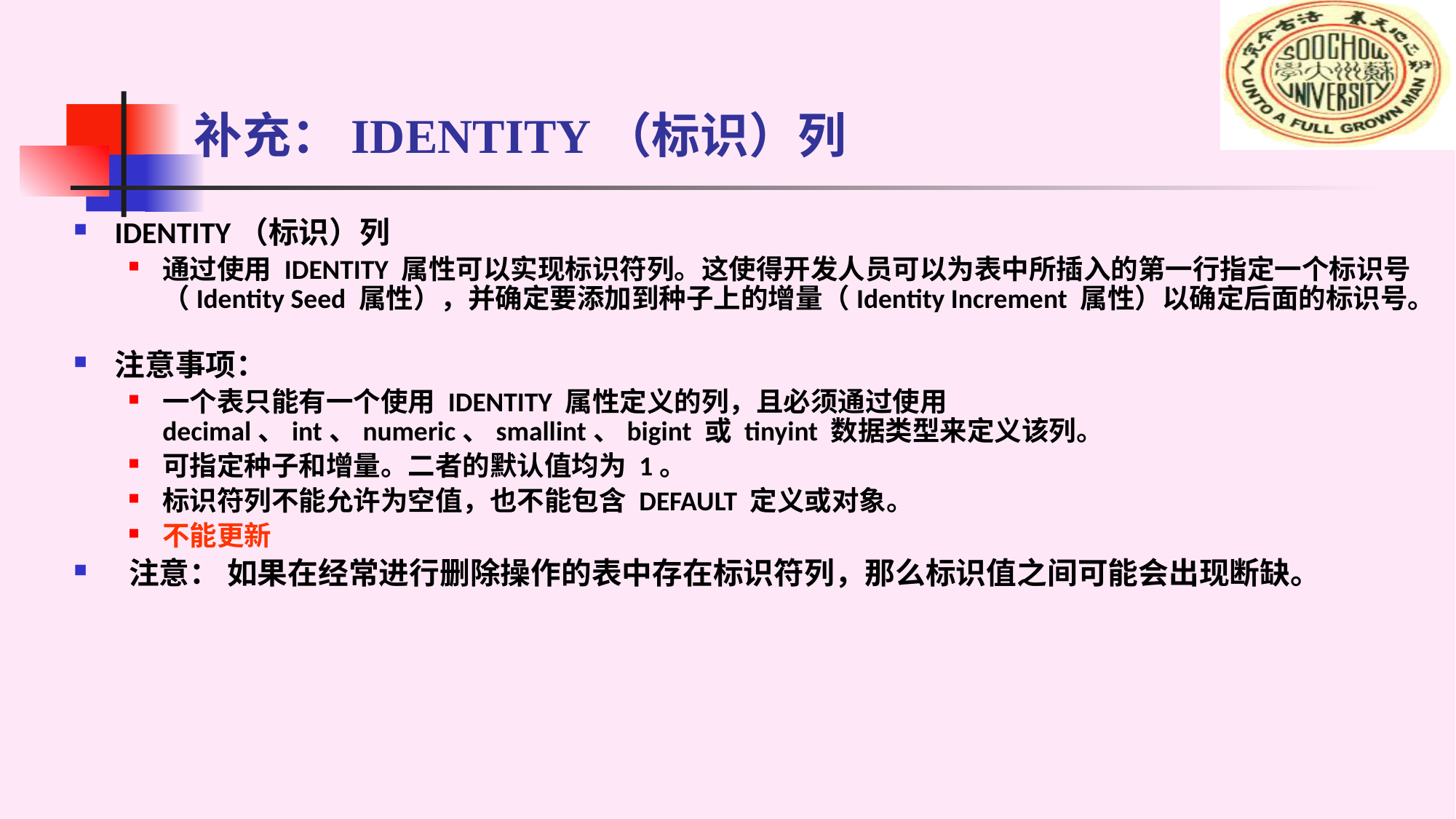

# 补充：IDENTITY（标识）列
IDENTITY（标识）列
通过使用 IDENTITY 属性可以实现标识符列。这使得开发人员可以为表中所插入的第一行指定一个标识号（Identity Seed 属性），并确定要添加到种子上的增量（Identity Increment 属性）以确定后面的标识号。
注意事项：
一个表只能有一个使用 IDENTITY 属性定义的列，且必须通过使用 decimal、int、numeric、smallint、bigint 或 tinyint 数据类型来定义该列。
可指定种子和增量。二者的默认值均为 1。
标识符列不能允许为空值，也不能包含 DEFAULT 定义或对象。
不能更新
 注意： 如果在经常进行删除操作的表中存在标识符列，那么标识值之间可能会出现断缺。